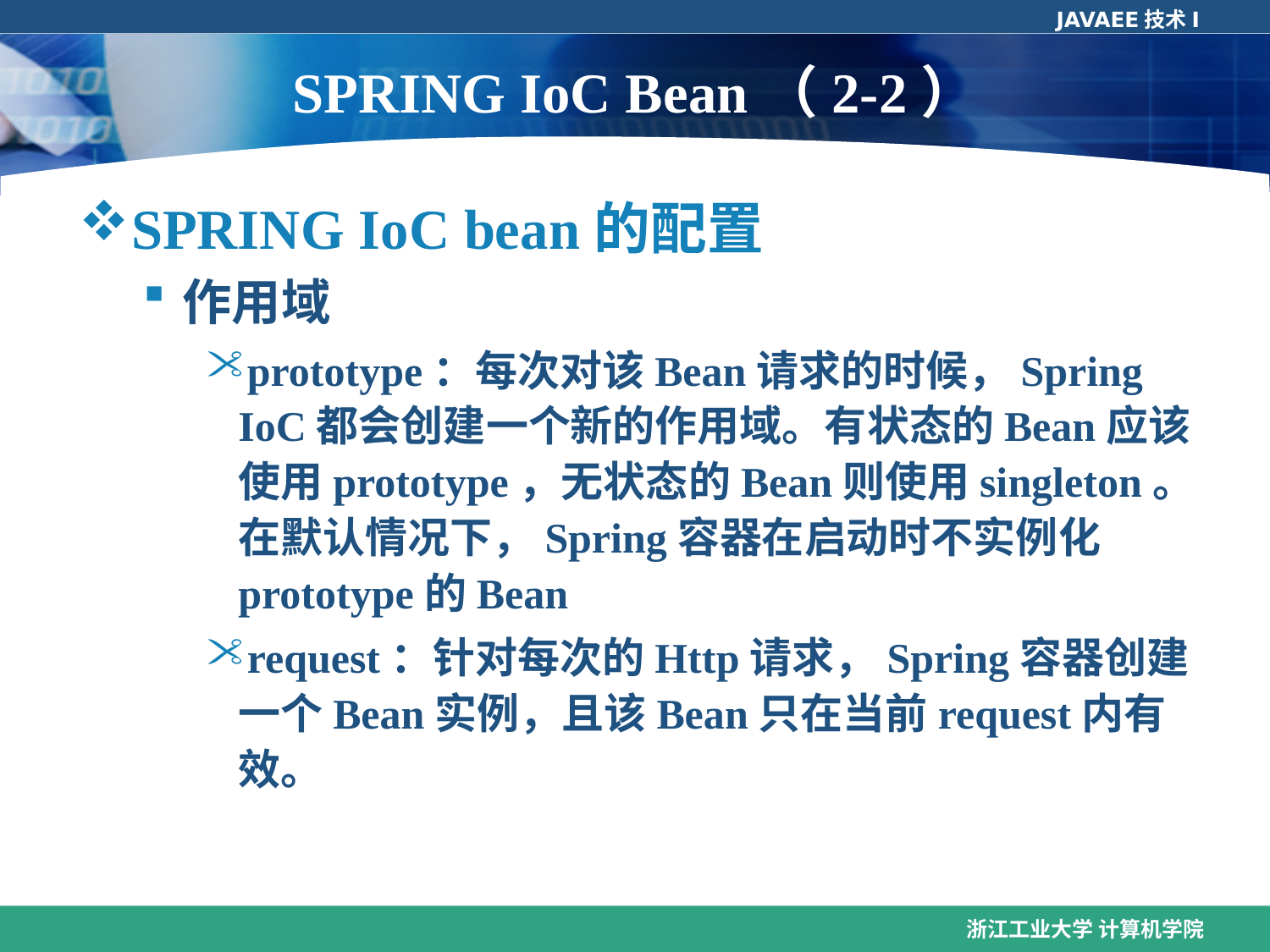

# SPRING IoC Bean（2-2）
SPRING IoC bean的配置
作用域
prototype：每次对该Bean请求的时候，Spring IoC都会创建一个新的作用域。有状态的Bean应该使用prototype，无状态的Bean则使用singleton。在默认情况下，Spring容器在启动时不实例化prototype的Bean
request：针对每次的Http请求，Spring容器创建一个Bean实例，且该Bean只在当前request内有效。